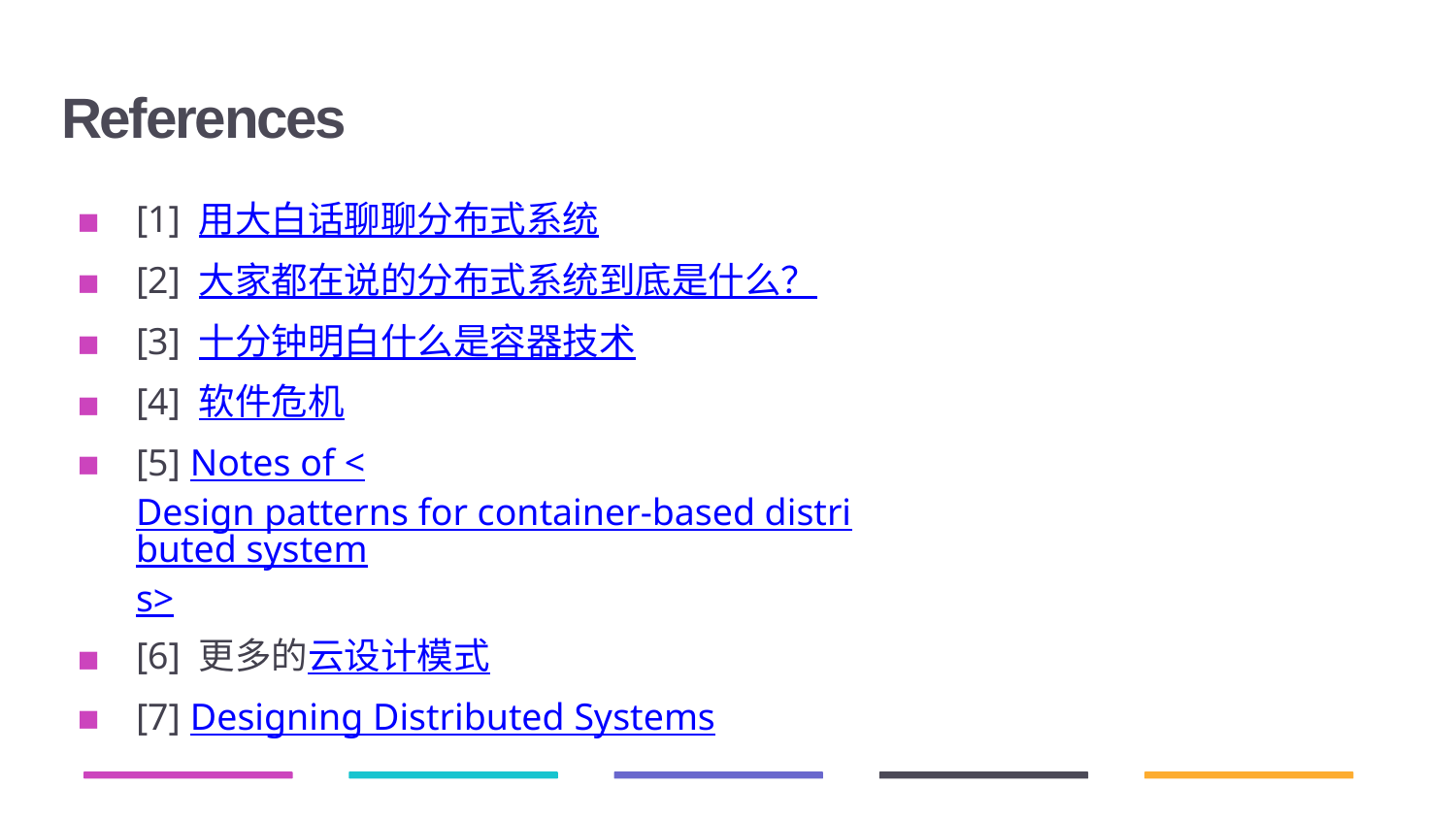

References
[1] 用大白话聊聊分布式系统
[2] 大家都在说的分布式系统到底是什么？
[3] 十分钟明白什么是容器技术
[4] 软件危机
[5] Notes of <Design patterns for container-based distributed systems>
[6] 更多的云设计模式
[7] Designing Distributed Systems